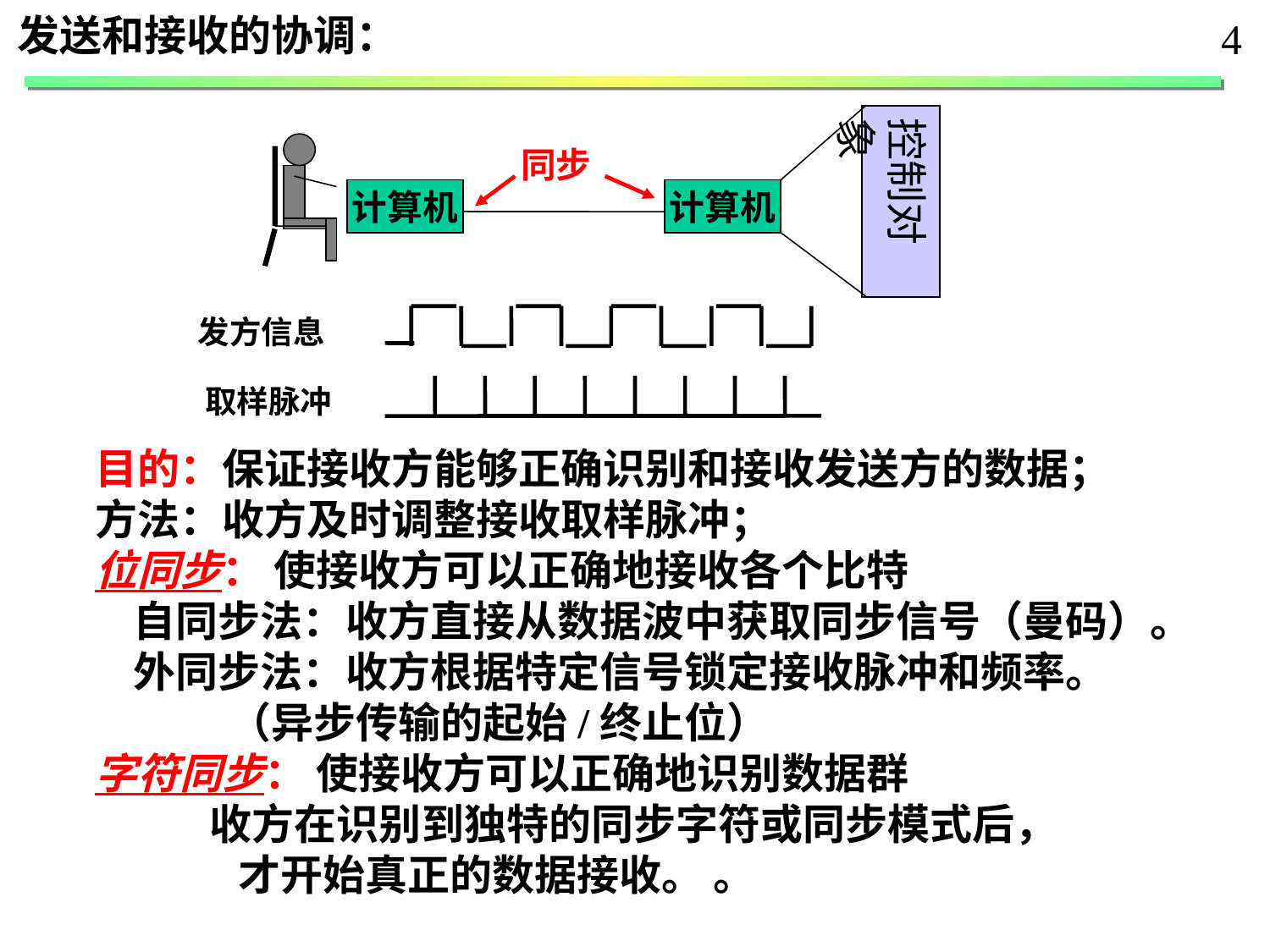

发送和接收的协调：
4

控制对象

同步

计算机
计算机

发方信息

取样脉冲

目的：保证接收方能够正确识别和接收发送方的数据；
方法：收方及时调整接收取样脉冲；
位同步： 使接收方可以正确地接收各个比特
   自同步法：收方直接从数据波中获取同步信号（曼码）。
   外同步法：收方根据特定信号锁定接收脉冲和频率。
             （异步传输的起始/终止位）
字符同步： 使接收方可以正确地识别数据群
           收方在识别到独特的同步字符或同步模式后，
              才开始真正的数据接收。 。